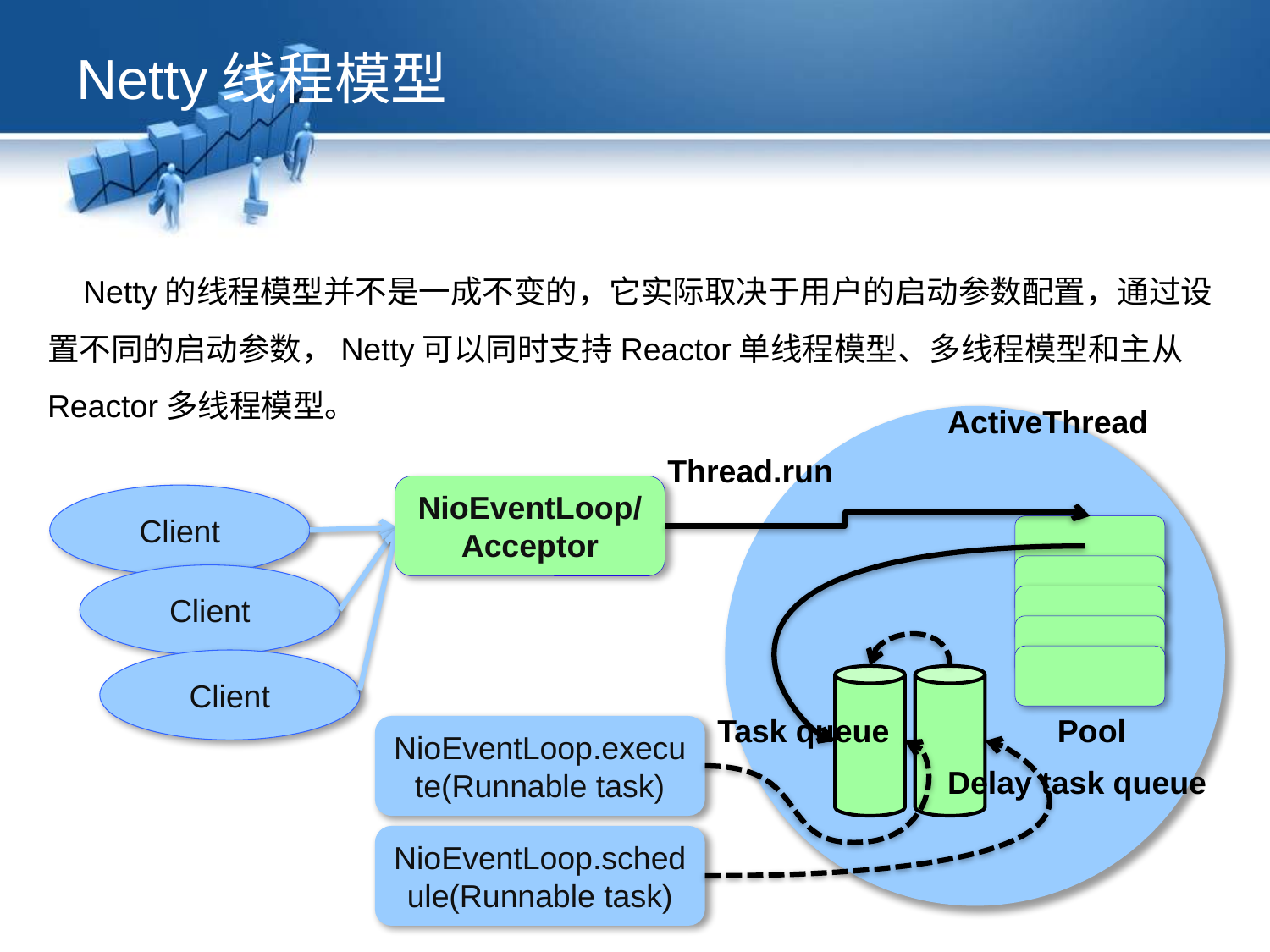

# Netty线程模型
    Netty的线程模型并不是一成不变的，它实际取决于用户的启动参数配置，通过设置不同的启动参数，Netty可以同时支持Reactor单线程模型、多线程模型和主从Reactor多线程模型。
ActiveThread

Thread.run
NioEventLoop/Acceptor
Client

Client

Client

Task queue
Pool
NioEventLoop.execute(Runnable task)
Delay task queue
NioEventLoop.schedule(Runnable task)